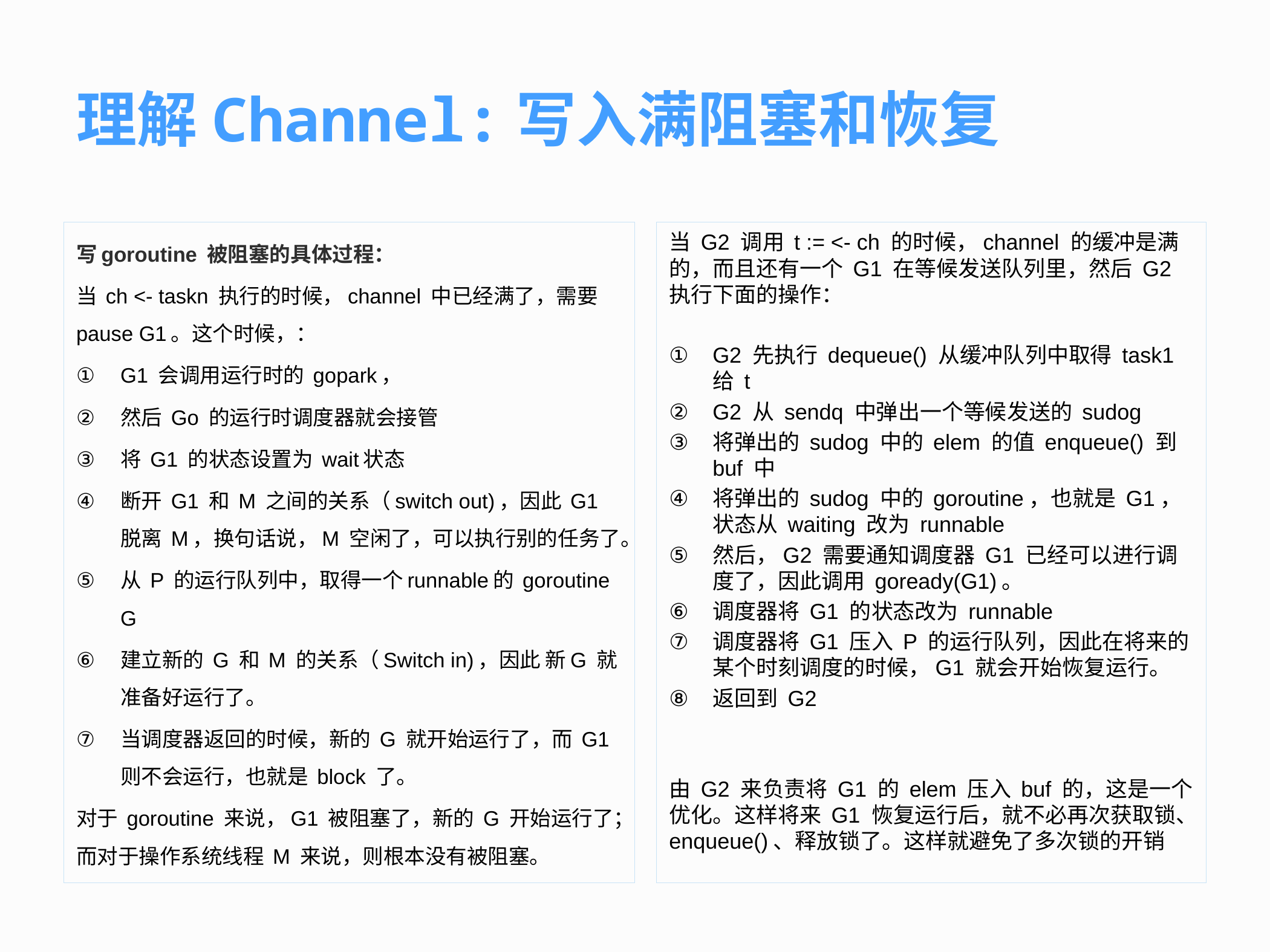

# 理解Channel:写入满阻塞和恢复
写goroutine 被阻塞的具体过程：
当 ch <- taskn 执行的时候，channel 中已经满了，需要pause G1。这个时候，：
G1 会调用运行时的 gopark，
然后 Go 的运行时调度器就会接管
将 G1 的状态设置为 wait状态
断开 G1 和 M 之间的关系（switch out)，因此 G1 脱离 M，换句话说，M 空闲了，可以执行别的任务了。
从 P 的运行队列中，取得一个runnable的 goroutine G
建立新的 G 和 M 的关系（Switch in)，因此 新G 就准备好运行了。
当调度器返回的时候，新的 G 就开始运行了，而 G1 则不会运行，也就是 block 了。
对于 goroutine 来说，G1 被阻塞了，新的 G 开始运行了；而对于操作系统线程 M 来说，则根本没有被阻塞。
当 G2 调用 t := <- ch 的时候，channel 的缓冲是满的，而且还有一个 G1 在等候发送队列里，然后 G2 执行下面的操作：

G2 先执行 dequeue() 从缓冲队列中取得 task1 给 t
G2 从 sendq 中弹出一个等候发送的 sudog
将弹出的 sudog 中的 elem 的值 enqueue() 到 buf 中
将弹出的 sudog 中的 goroutine，也就是 G1，状态从 waiting 改为 runnable
然后，G2 需要通知调度器 G1 已经可以进行调度了，因此调用 goready(G1)。
调度器将 G1 的状态改为 runnable
调度器将 G1 压入 P 的运行队列，因此在将来的某个时刻调度的时候，G1 就会开始恢复运行。
返回到 G2

由 G2 来负责将 G1 的 elem 压入 buf 的，这是一个优化。这样将来 G1 恢复运行后，就不必再次获取锁、enqueue()、释放锁了。这样就避免了多次锁的开销